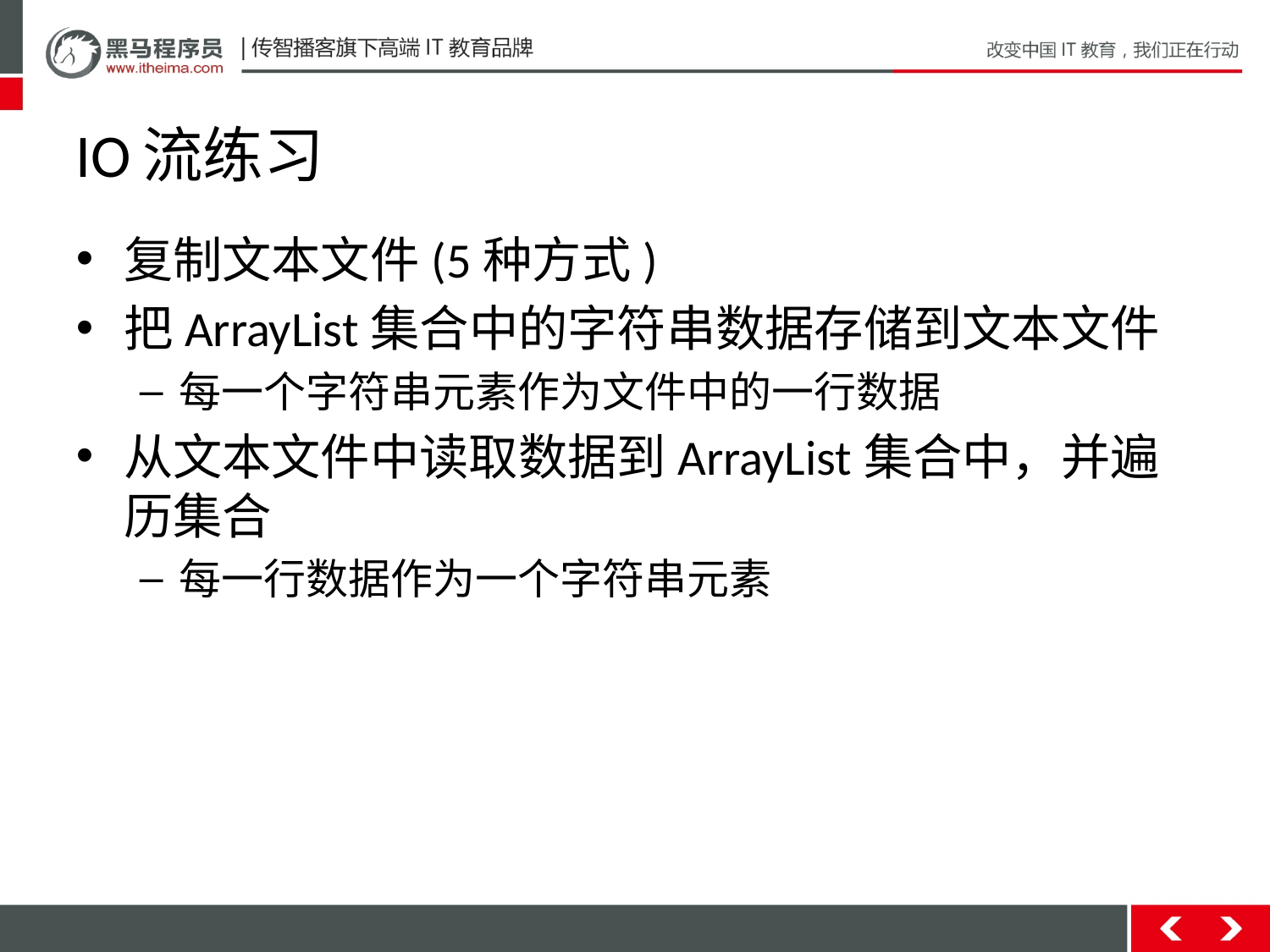

# IO流练习
复制文本文件(5种方式)
把ArrayList集合中的字符串数据存储到文本文件
每一个字符串元素作为文件中的一行数据
从文本文件中读取数据到ArrayList集合中，并遍历集合
每一行数据作为一个字符串元素